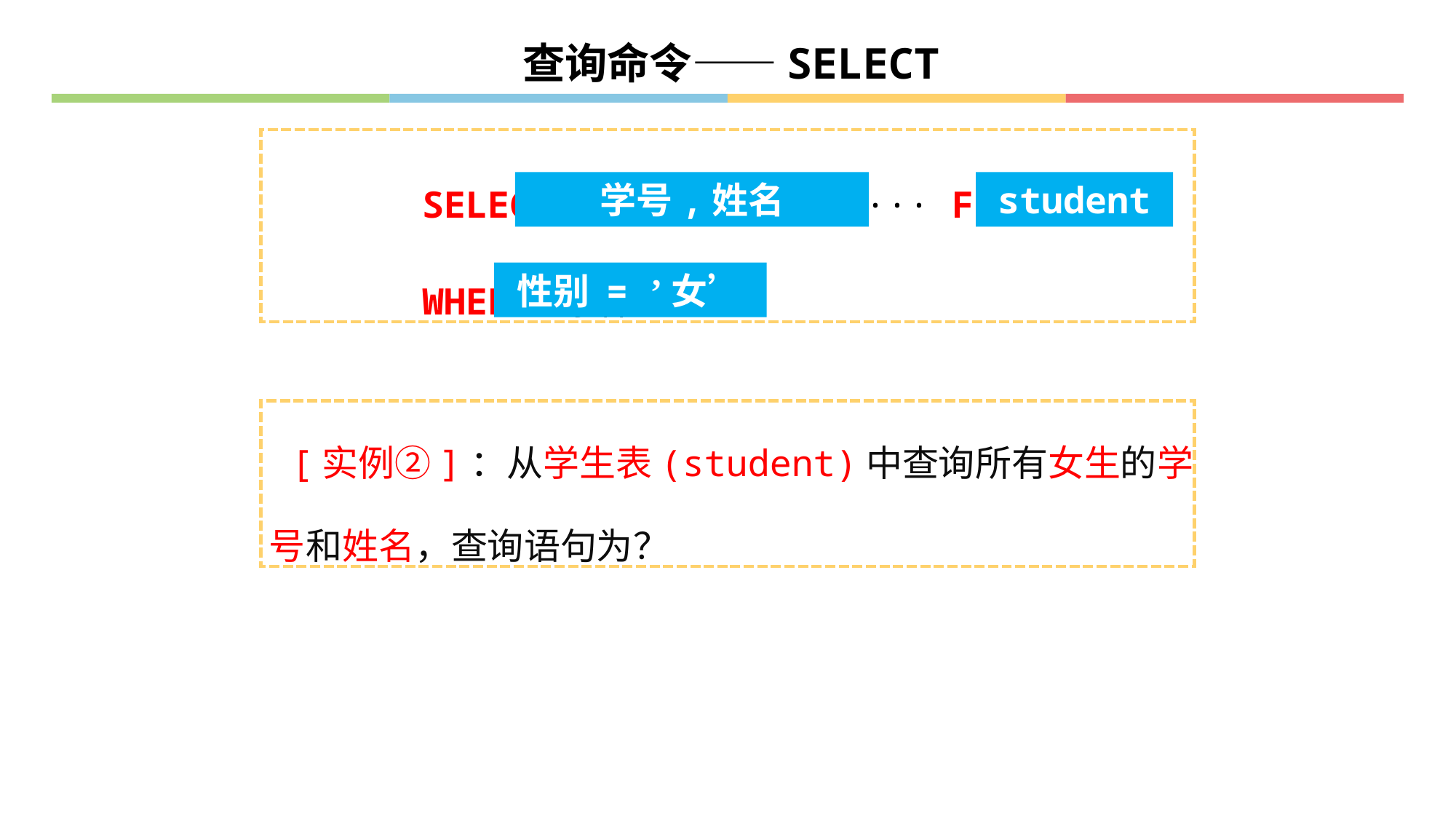

查询命令——SELECT
       SELECT 字段1,字段2, ··· FROM 表名
       WHERE 条件
学号,姓名
student
性别 = ’女’
 [实例②]：从学生表(student)中查询所有女生的学号和姓名，查询语句为？